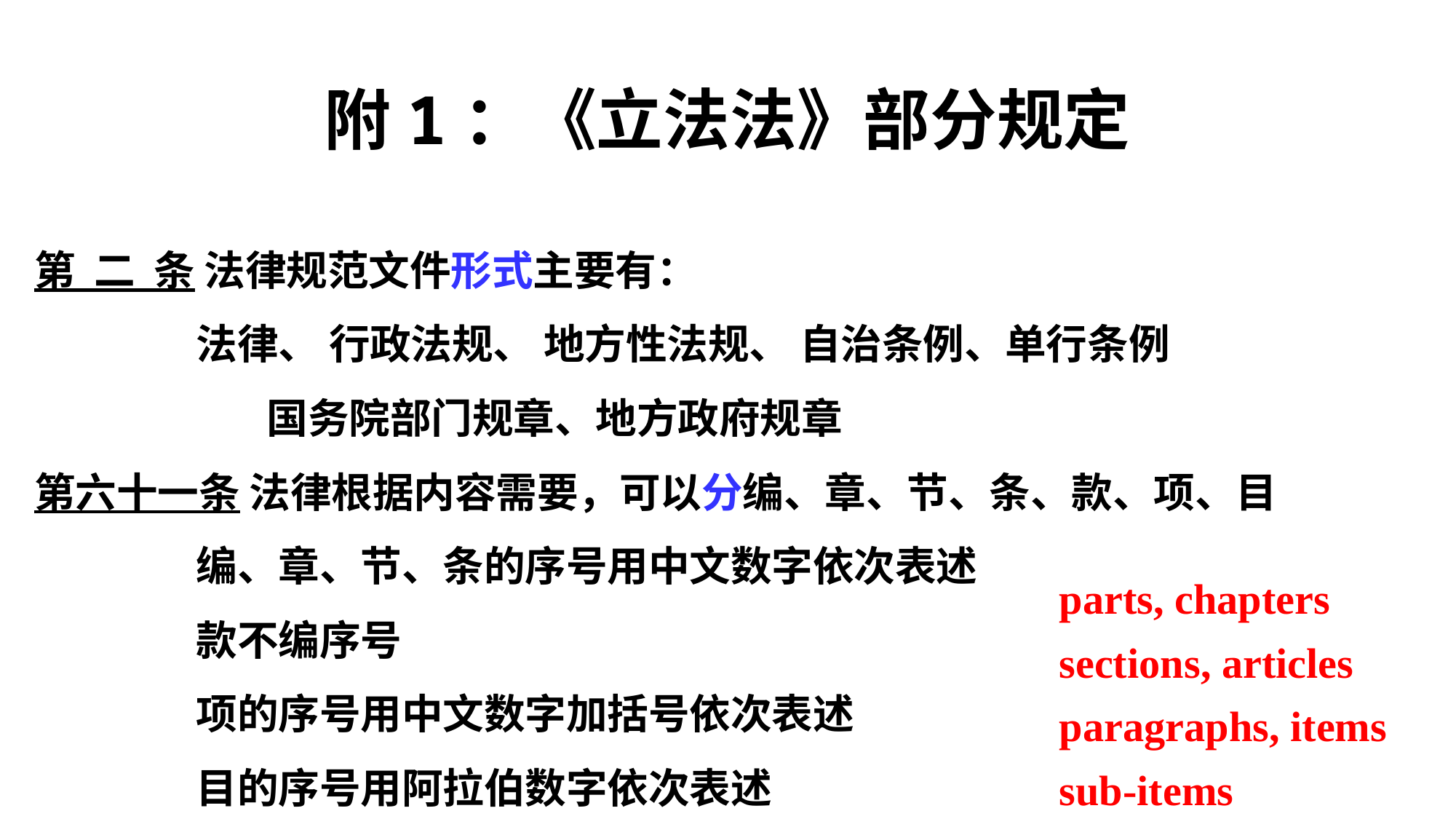

# 附1：《立法法》部分规定
第  二  条 法律规范文件形式主要有：
		     法律、 行政法规、 地方性法规、 自治条例、单行条例
                        国务院部门规章、地方政府规章
第六十一条 法律根据内容需要，可以分编、章、节、条、款、项、目
		     编、章、节、条的序号用中文数字依次表述
		     款不编序号
		     项的序号用中文数字加括号依次表述
		     目的序号用阿拉伯数字依次表述
parts, chapters sections, articles paragraphs, items sub-items